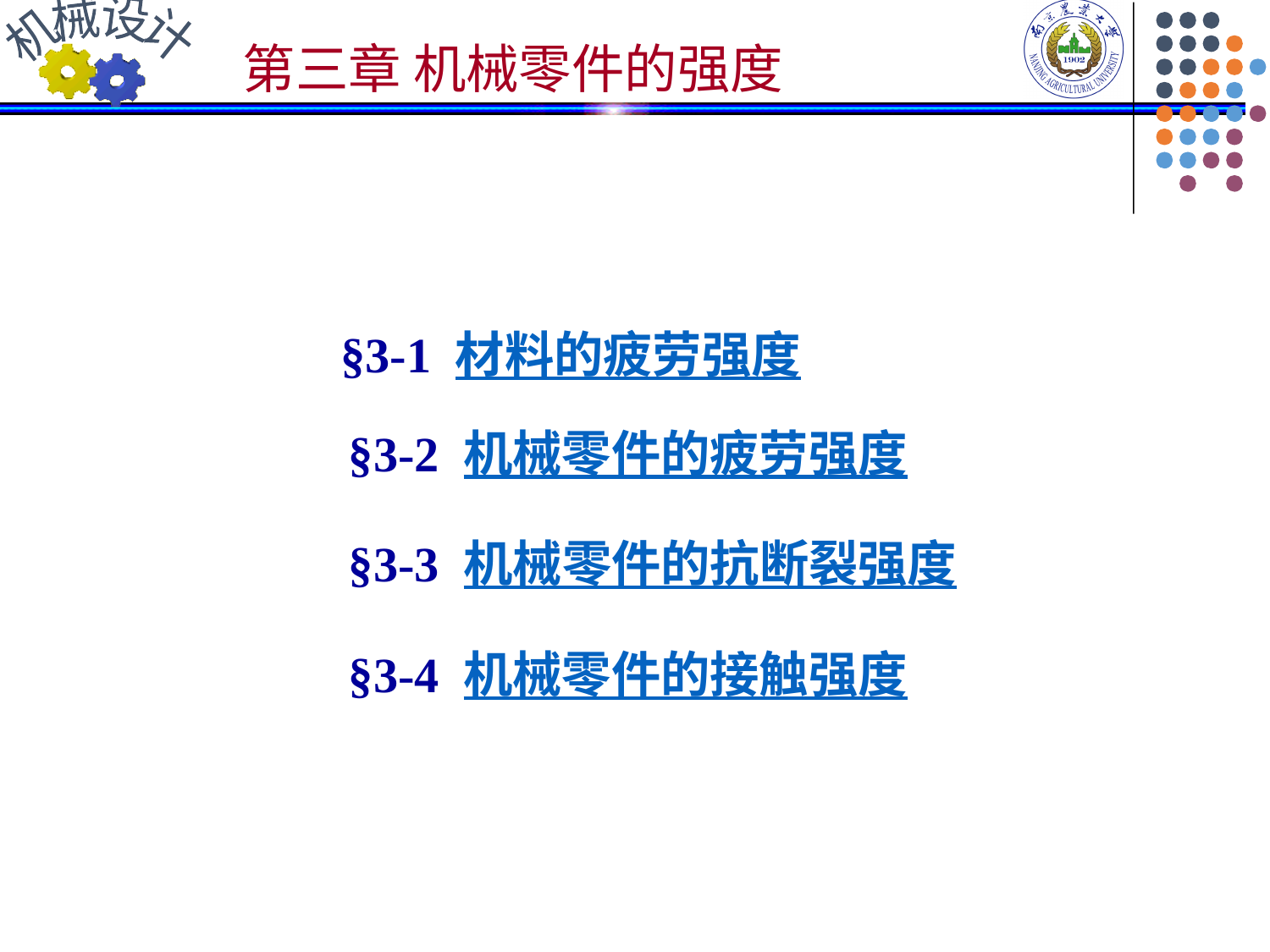

第三章 机械零件的强度
§3-1 材料的疲劳强度
§3-2 机械零件的疲劳强度
§3-3 机械零件的抗断裂强度
§3-4 机械零件的接触强度